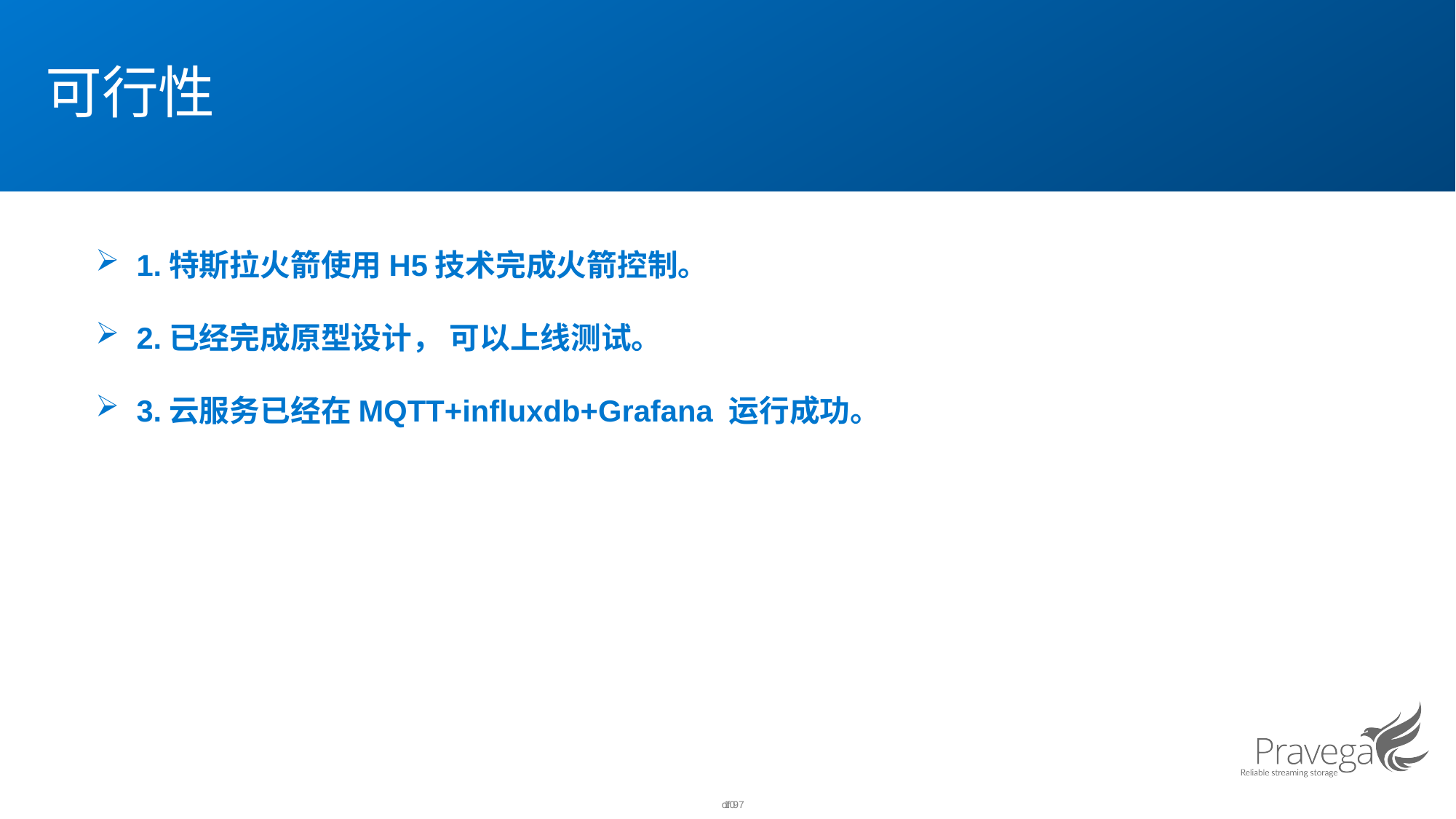

# 可行性
1.特斯拉火箭使用H5技术完成火箭控制。

2.已经完成原型设计， 可以上线测试。

3.云服务已经在MQTT+influxdb+Grafana 运行成功。